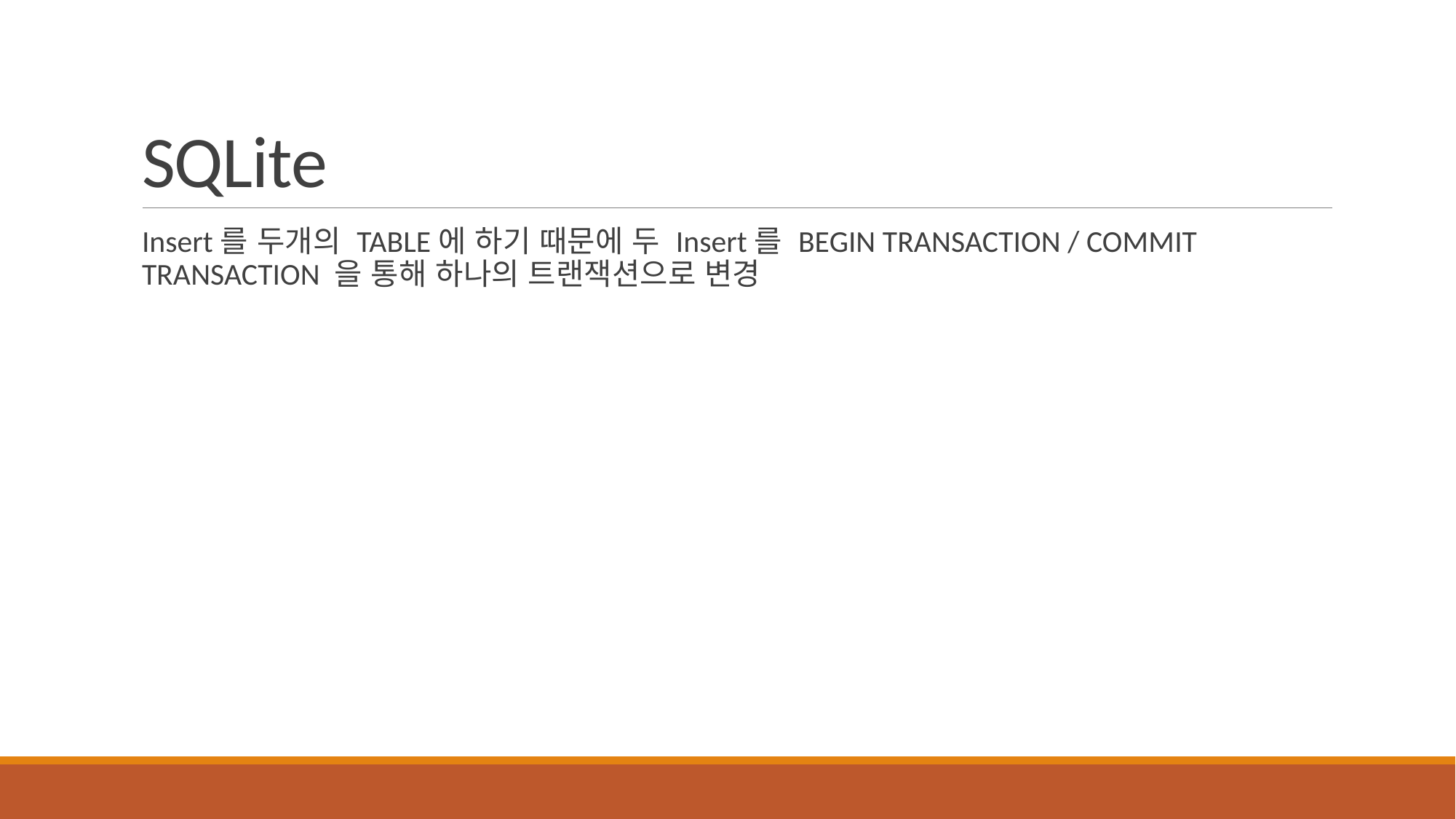

# SQLite
Insert를 두개의 TABLE에 하기 때문에 두 Insert를 BEGIN TRANSACTION / COMMIT TRANSACTION 을 통해 하나의 트랜잭션으로 변경